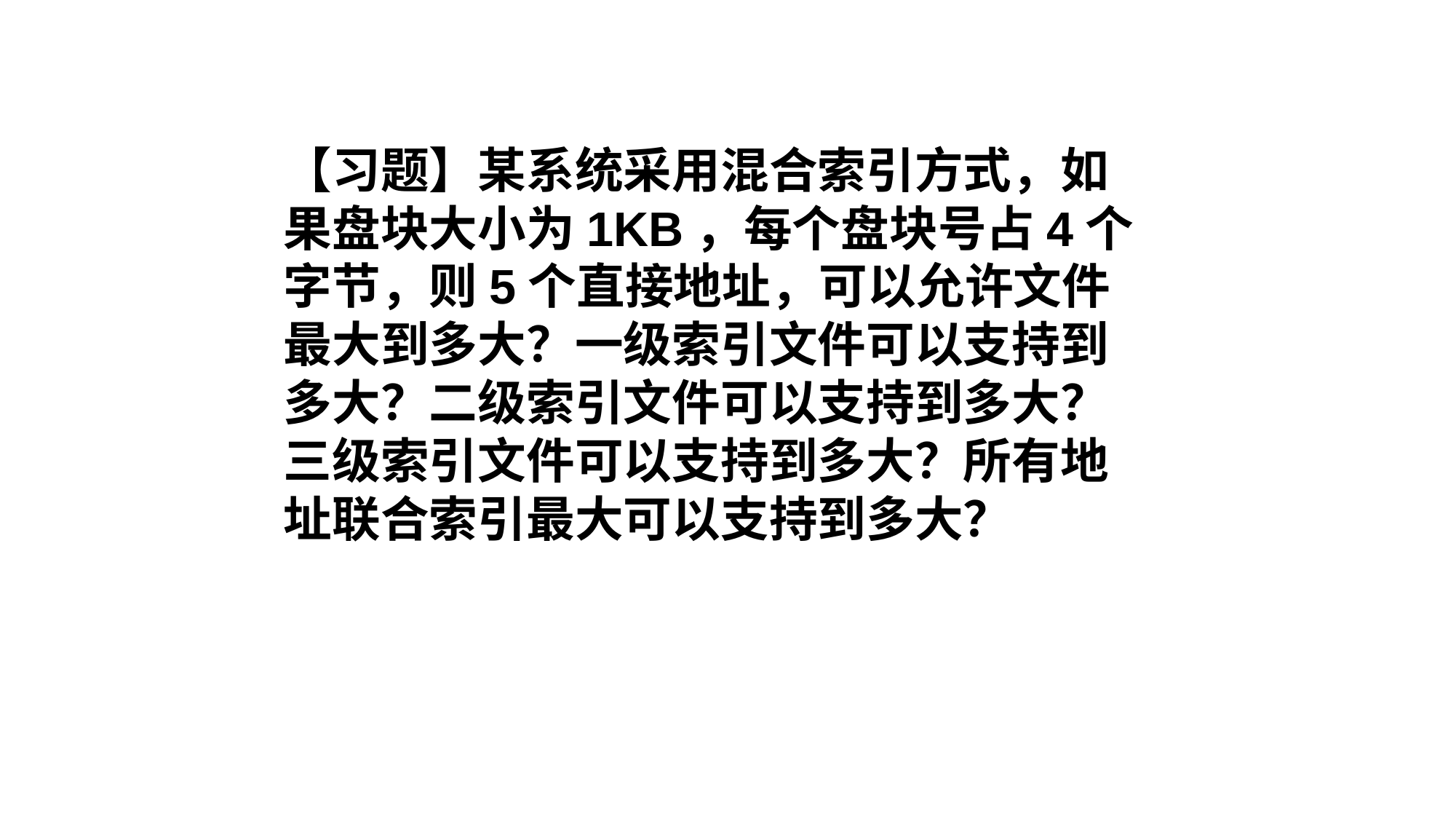

【习题】某系统采用混合索引方式，如果盘块大小为1KB，每个盘块号占4个字节，则5个直接地址，可以允许文件最大到多大？一级索引文件可以支持到多大？二级索引文件可以支持到多大？三级索引文件可以支持到多大？所有地址联合索引最大可以支持到多大？